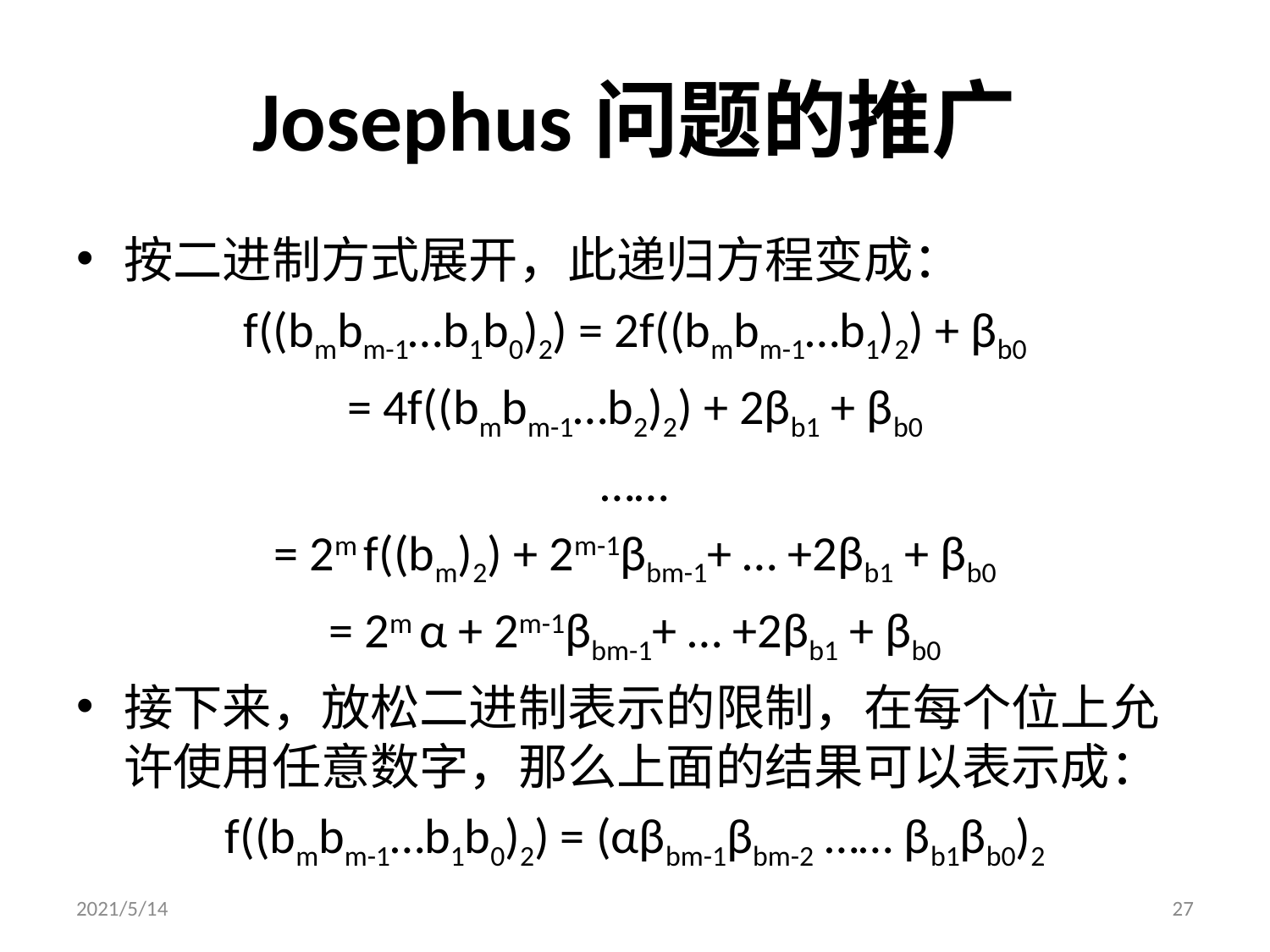

# Josephus问题的推广
按二进制方式展开，此递归方程变成：
f((bmbm-1…b1b0)2) = 2f((bmbm-1…b1)2) + βb0
= 4f((bmbm-1…b2)2) + 2βb1 + βb0
……
= 2m f((bm)2) + 2m-1βbm-1+ … +2βb1 + βb0
= 2m α + 2m-1βbm-1+ … +2βb1 + βb0
接下来，放松二进制表示的限制，在每个位上允许使用任意数字，那么上面的结果可以表示成：
f((bmbm-1…b1b0)2) = (αβbm-1βbm-2 …… βb1βb0)2
2021/5/14
27